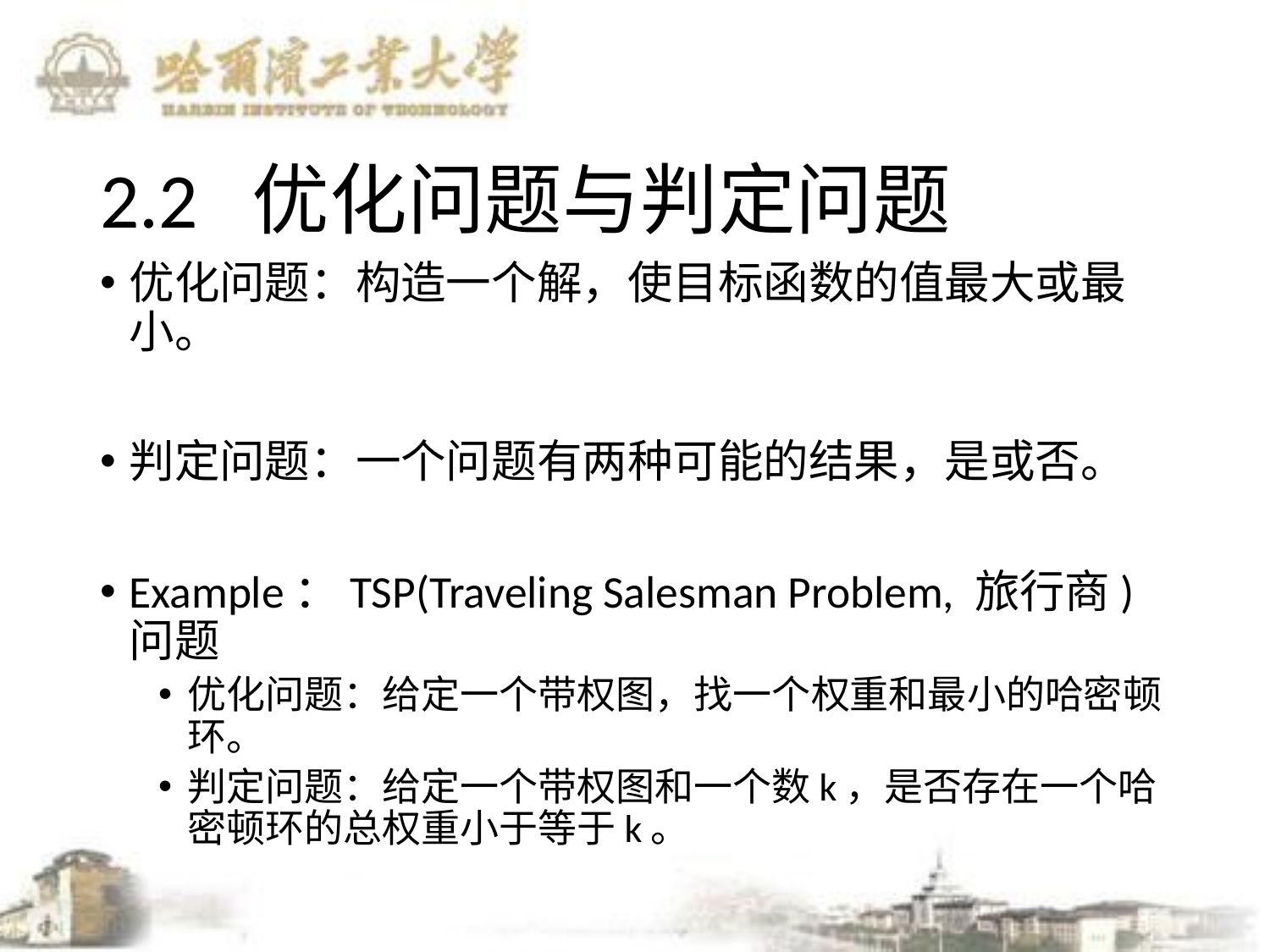

# 2.2  优化问题与判定问题
优化问题：构造一个解，使目标函数的值最大或最小。

判定问题：一个问题有两种可能的结果，是或否。

Example：TSP(Traveling Salesman Problem, 旅行商)问题
优化问题：给定一个带权图，找一个权重和最小的哈密顿环。
判定问题：给定一个带权图和一个数k，是否存在一个哈密顿环的总权重小于等于k。